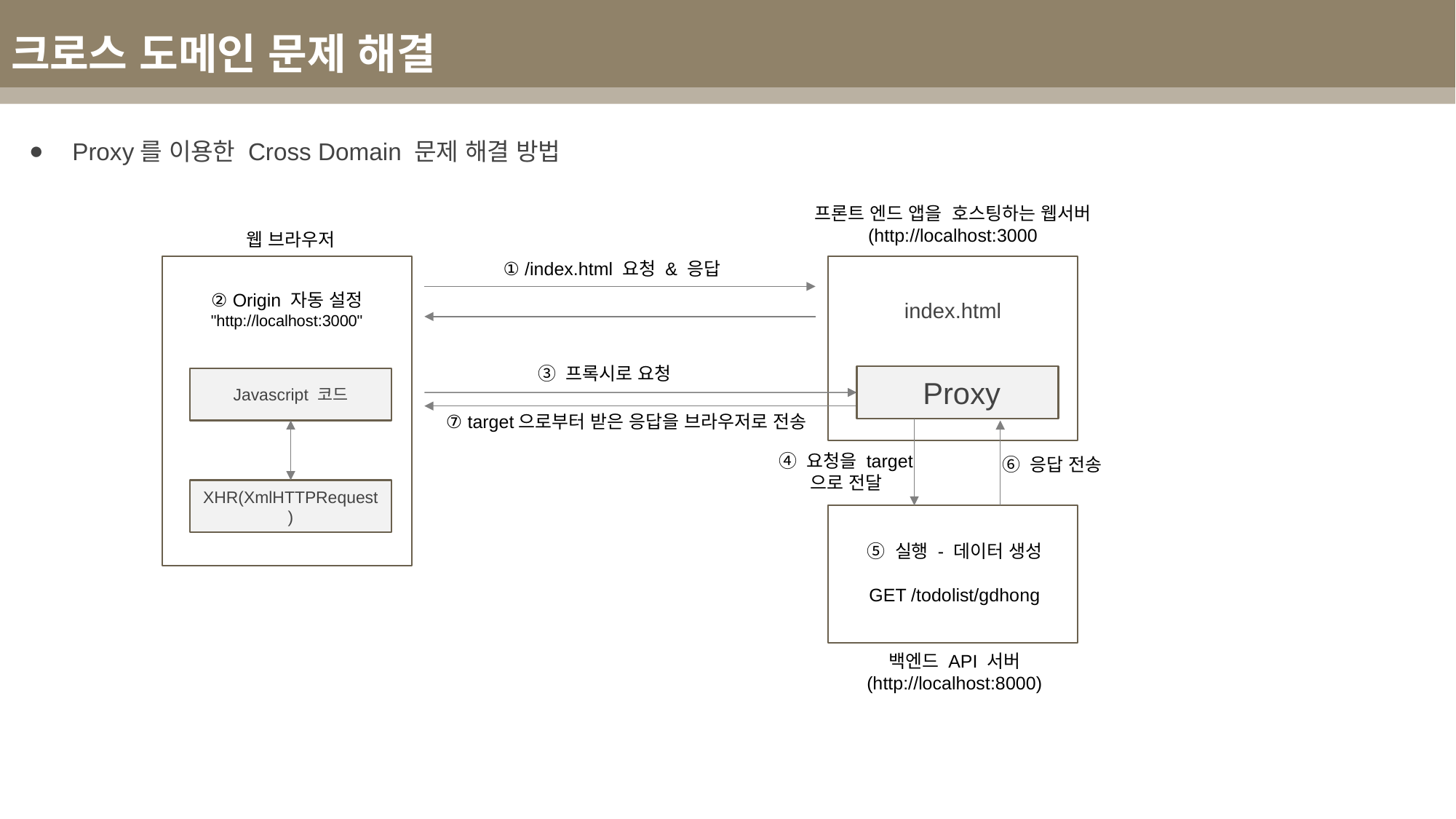

크로스 도메인 문제 해결
 Proxy를 이용한 Cross Domain 문제 해결 방법
프론트 엔드 앱을  호스팅하는 웹서버
(http://localhost:3000
웹 브라우저
① /index.html 요청 & 응답
index.html

② Origin 자동 설정
"http://localhost:3000"
③ 프록시로 요청
 Proxy
Javascript 코드
⑦ target으로부터 받은 응답을 브라우저로 전송
④ 요청을 target
으로 전달
⑥ 응답 전송
XHR(XmlHTTPRequest)

⑤ 실행 - 데이터 생성

GET /todolist/gdhong
백엔드 API 서버
(http://localhost:8000)